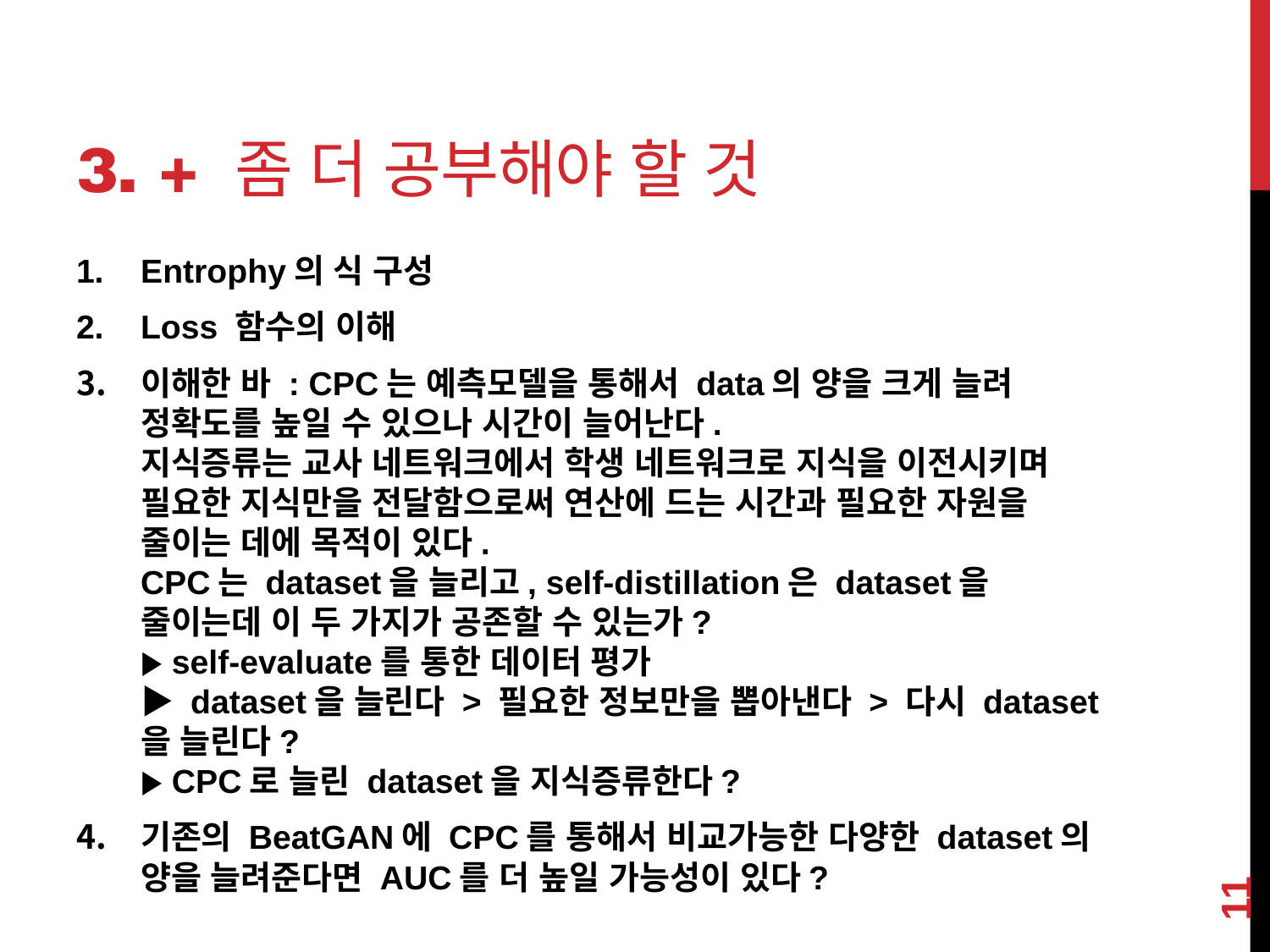

# 3. + 좀 더 공부해야 할 것
Entrophy의 식 구성
Loss 함수의 이해
이해한 바 : CPC는 예측모델을 통해서 data의 양을 크게 늘려 정확도를 높일 수 있으나 시간이 늘어난다.
지식증류는 교사 네트워크에서 학생 네트워크로 지식을 이전시키며 필요한 지식만을 전달함으로써 연산에 드는 시간과 필요한 자원을 줄이는 데에 목적이 있다.
CPC는 dataset을 늘리고, self-distillation은 dataset을 줄이는데 이 두 가지가 공존할 수 있는가?
▶ self-evaluate를 통한 데이터 평가
▶ dataset을 늘린다 > 필요한 정보만을 뽑아낸다 > 다시 dataset을 늘린다?
▶ CPC로 늘린 dataset을 지식증류한다?
기존의 BeatGAN에 CPC를 통해서 비교가능한 다양한 dataset의 양을 늘려준다면 AUC를 더 높일 가능성이 있다?
11